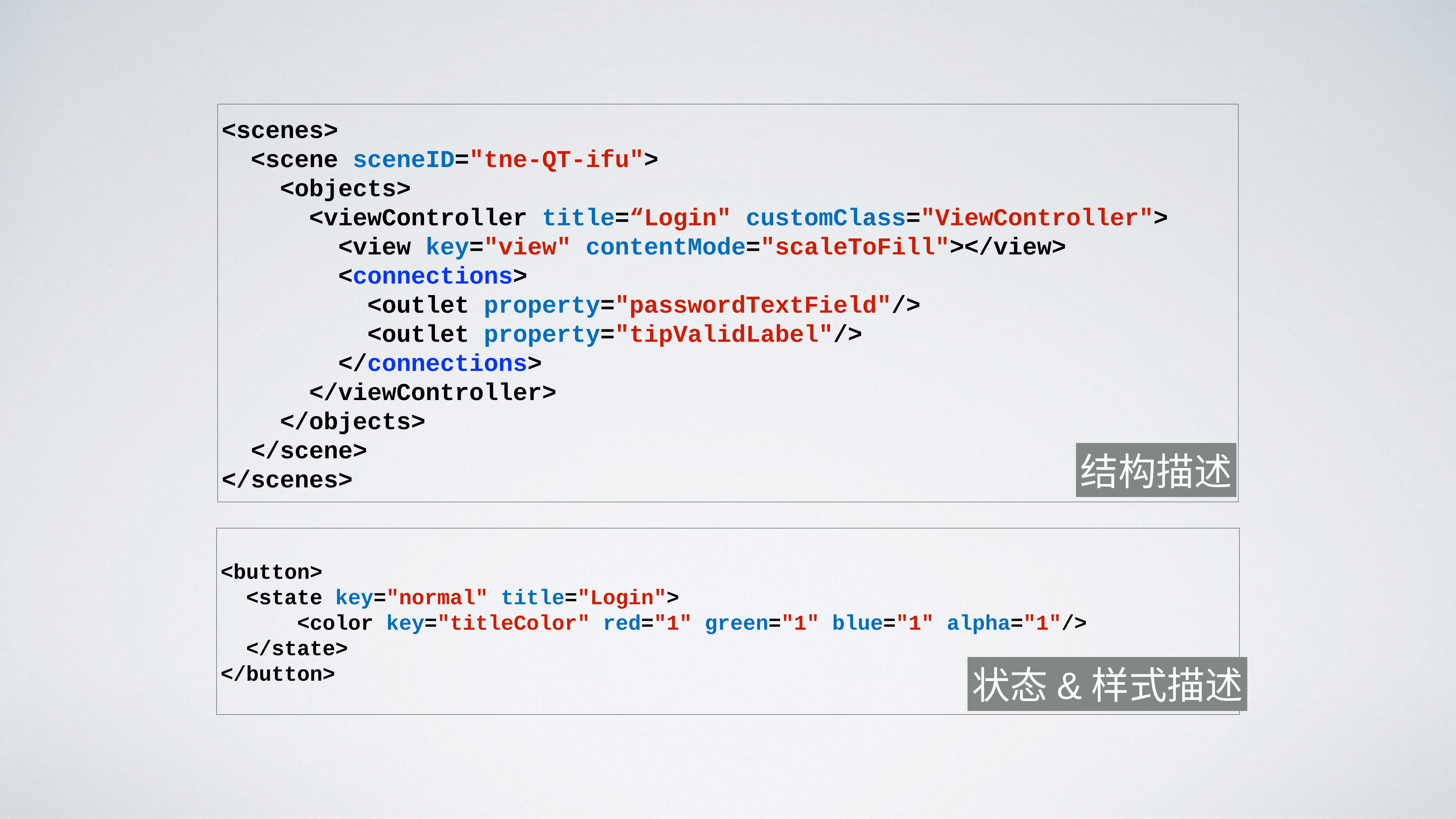

<scenes>
  <scene sceneID="tne-QT-ifu">
    <objects>
      <viewController title=“Login" customClass="ViewController">
        <view key="view" contentMode="scaleToFill"></view>
        <connections>
          <outlet property="passwordTextField"/>
          <outlet property="tipValidLabel"/>
        </connections>
      </viewController>
    </objects>
  </scene>
</scenes>
结构描述
<button>
  <state key="normal" title="Login">
      <color key="titleColor" red="1" green="1" blue="1" alpha="1"/>
  </state>
</button>
状态&样式描述